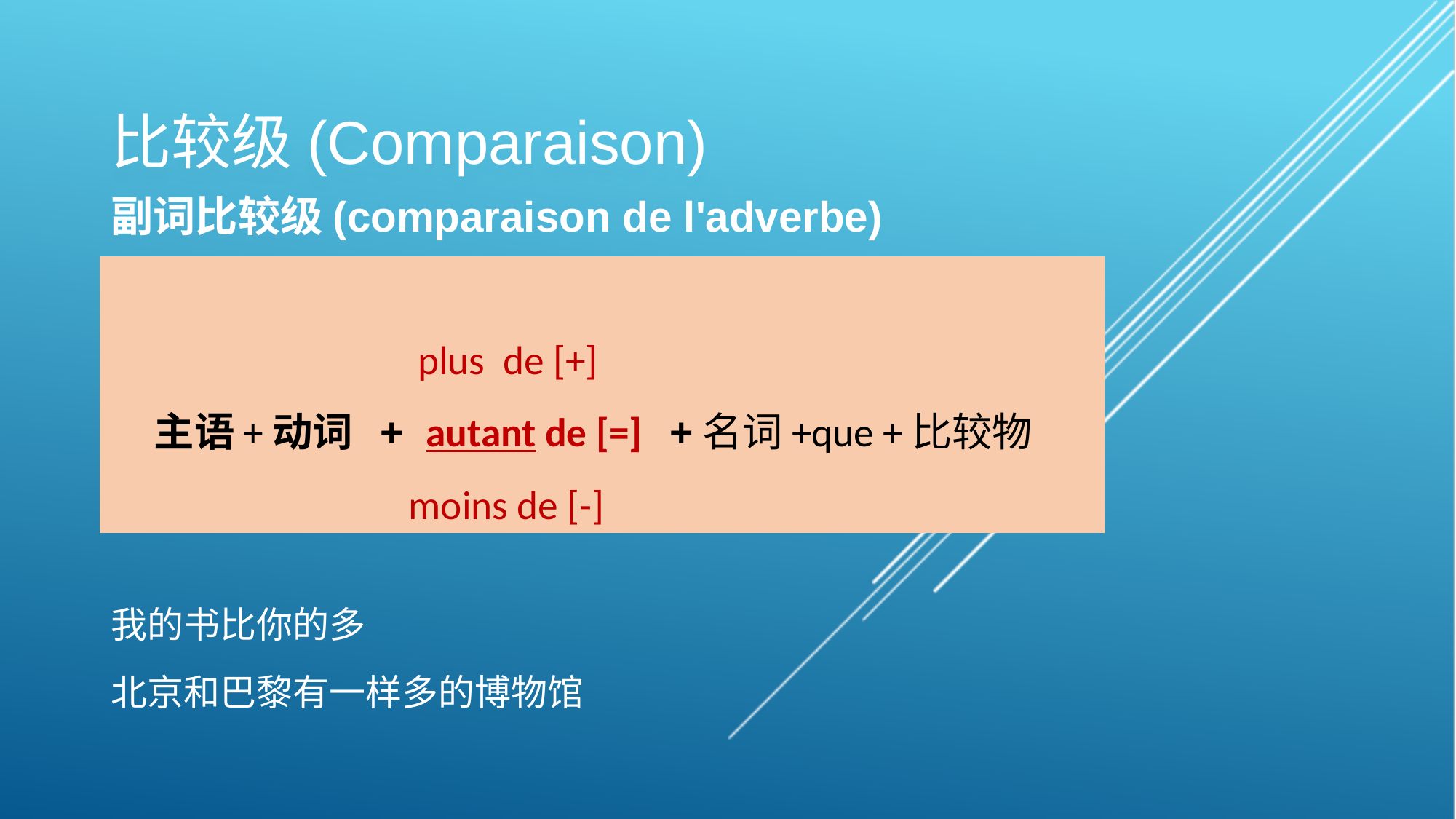

# 比较级(Comparaison)
副词比较级(comparaison de l'adverbe)

我的书比你的多
北京和巴黎有一样多的博物馆

                             plus  de [+]
主语+动词  +  autant de [=]   +名词+que +比较物
                            moins de [-]